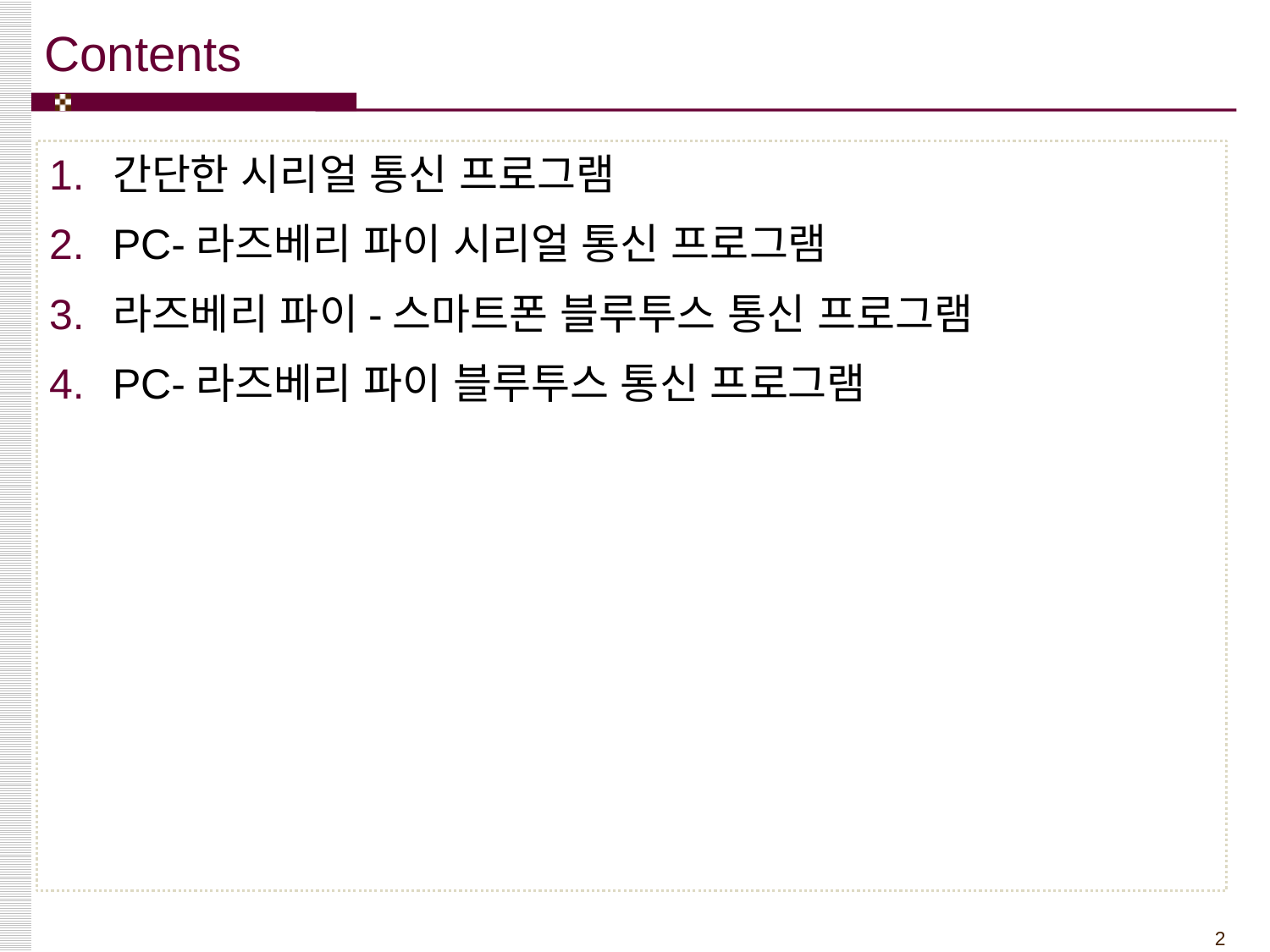

간단한 시리얼 통신 프로그램
PC-라즈베리 파이 시리얼 통신 프로그램
라즈베리 파이-스마트폰 블루투스 통신 프로그램
PC-라즈베리 파이 블루투스 통신 프로그램